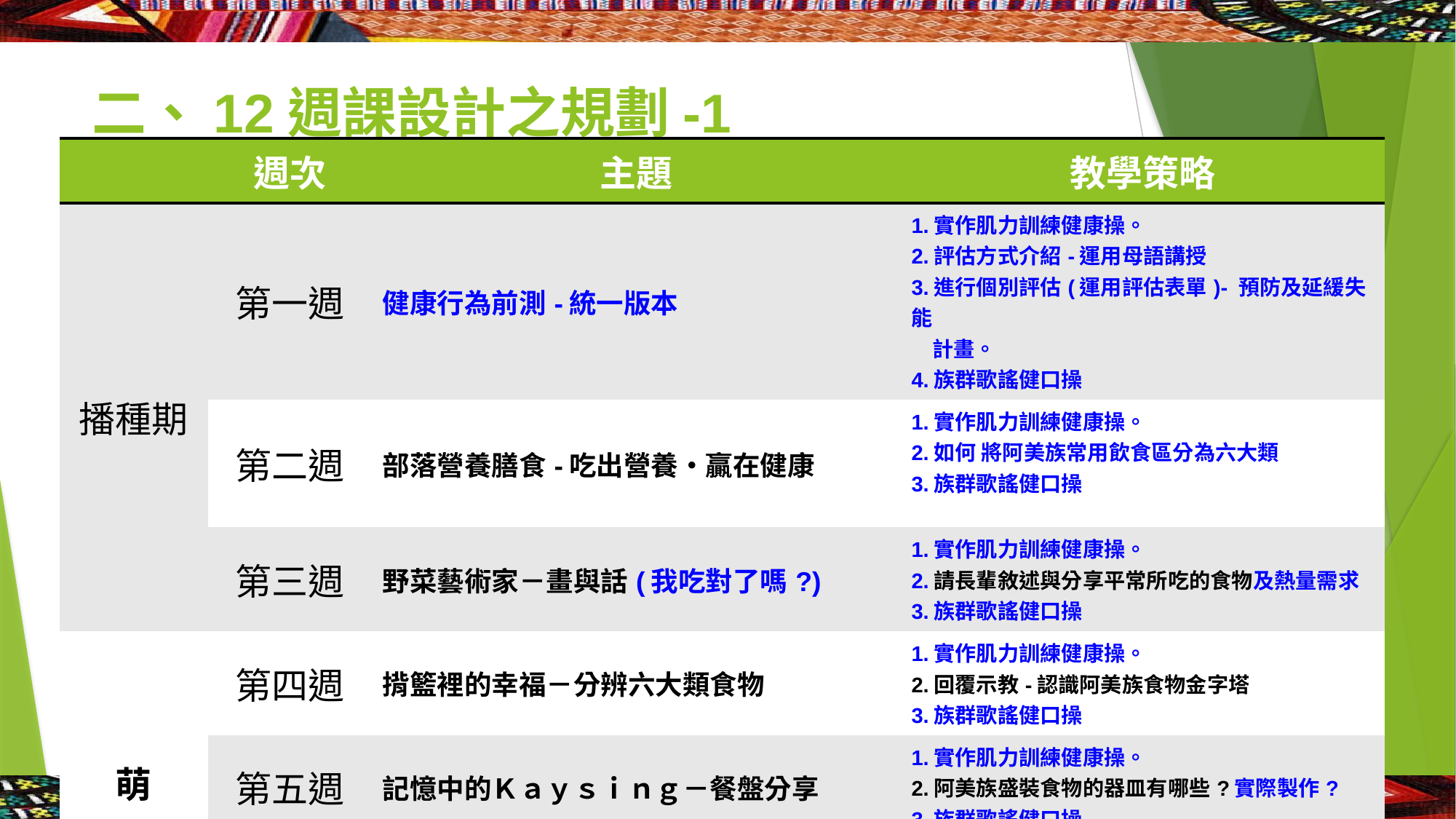

# 二、12週課設計之規劃-1
|  | 週次 | 主題 | 教學策略 |
| --- | --- | --- | --- |
| 播種期 | 第一週 | 健康行為前測-統一版本 | 1.實作肌力訓練健康操。 2.評估方式介紹-運用母語講授 3.進行個別評估(運用評估表單)- 預防及延緩失 能 計畫。 4.族群歌謠健口操 |
|  | 第二週 | 部落營養膳食-吃出營養‧贏在健康 | 1.實作肌力訓練健康操。 2.如何 將阿美族常用飲食區分為六大類 3.族群歌謠健口操 |
|  | 第三週 | 野菜藝術家－畫與話(我吃對了嗎?) | 1.實作肌力訓練健康操。 2.請長輩敘述與分享平常所吃的食物及熱量需求 3.族群歌謠健口操 |
| 萌 芽期 | 第四週 | 揹籃裡的幸福－分辨六大類食物 | 1.實作肌力訓練健康操。 2.回覆示教-認識阿美族食物金字塔 3.族群歌謠健口操 |
|  | 第五週 | 記憶中的Ｋａｙｓｉｎｇ－餐盤分享 | 1.實作肌力訓練健康操。 2.阿美族盛裝食物的器皿有哪些?實際製作? 3.族群歌謠健口操 |
|  | 第六週 | 我的ｋａｙｓｉｎｇ－餐盤設計與手作１ | 1.實作肌力訓練健康操。 2.請長輩依照六大營養設計與手做餐盤-1 3.族群歌謠健口操 |